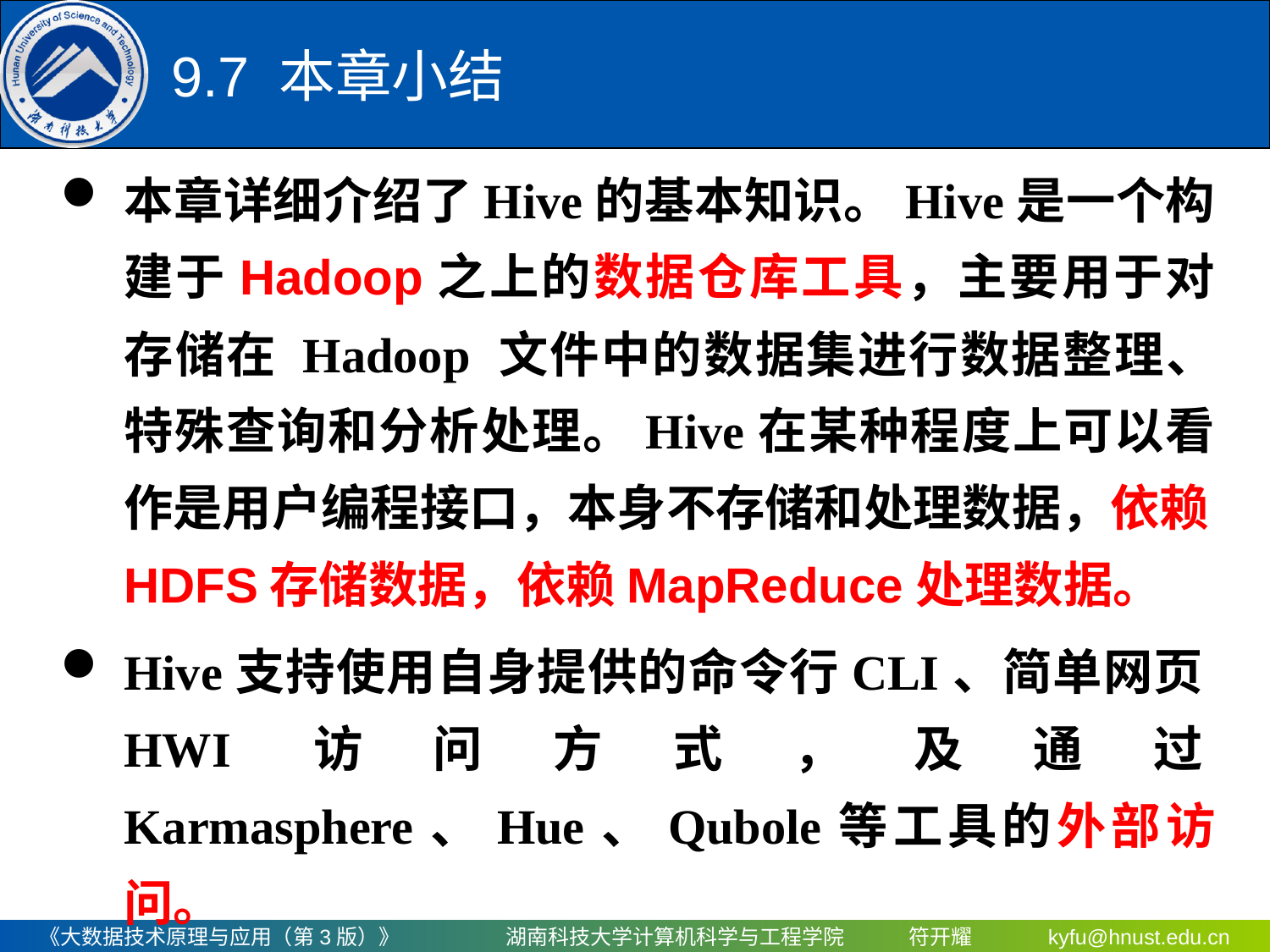

9.7 本章小结
本章详细介绍了Hive的基本知识。Hive是一个构建于Hadoop之上的数据仓库工具，主要用于对存储在 Hadoop 文件中的数据集进行数据整理、特殊查询和分析处理。Hive在某种程度上可以看作是用户编程接口，本身不存储和处理数据，依赖HDFS存储数据，依赖MapReduce处理数据。
Hive支持使用自身提供的命令行CLI、简单网页HWI访问方式，及通过Karmasphere、Hue、Qubole等工具的外部访问。